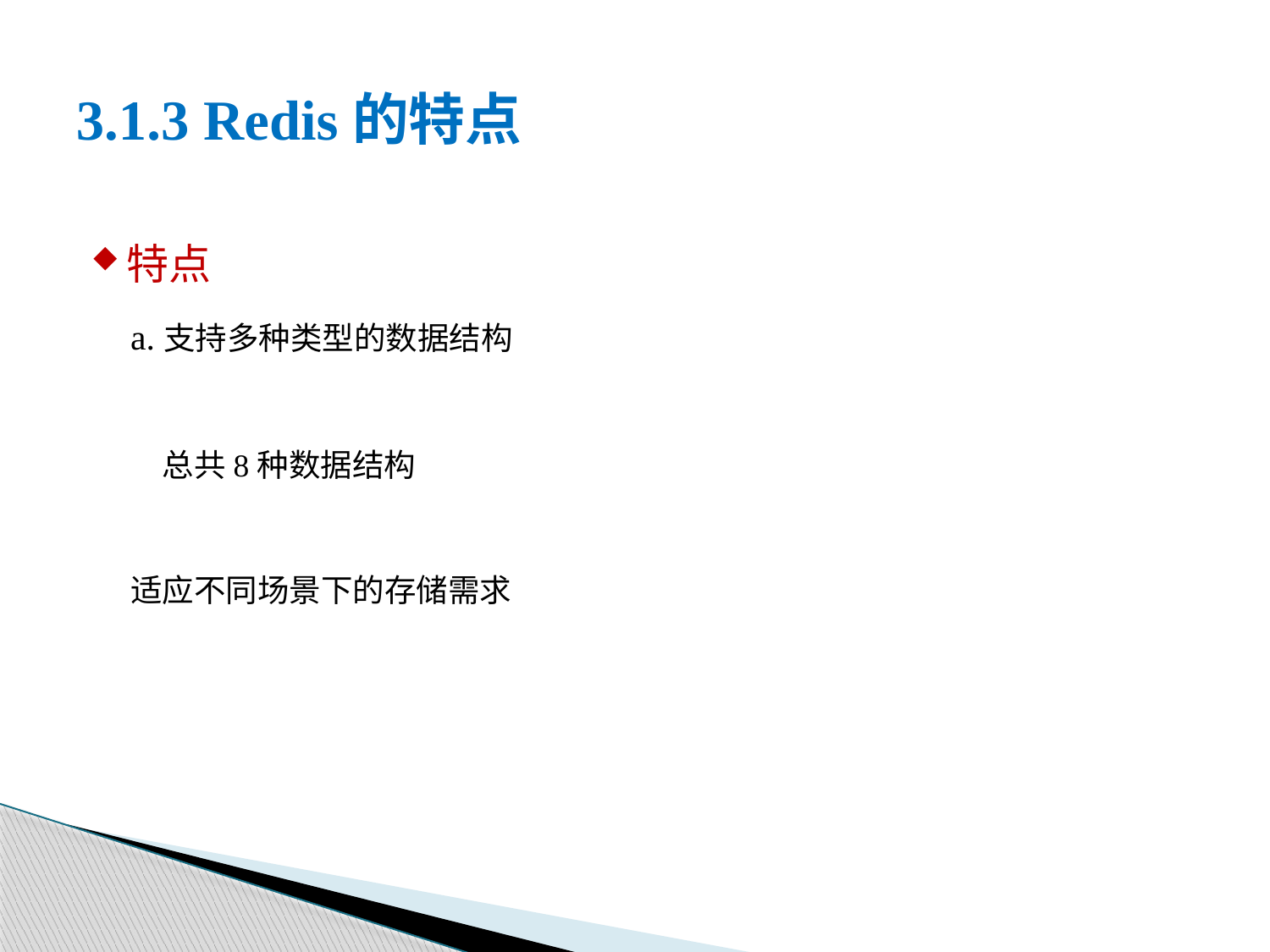

# 3.1.3 Redis的特点
特点
a.支持多种类型的数据结构

	总共8种数据结构

适应不同场景下的存储需求